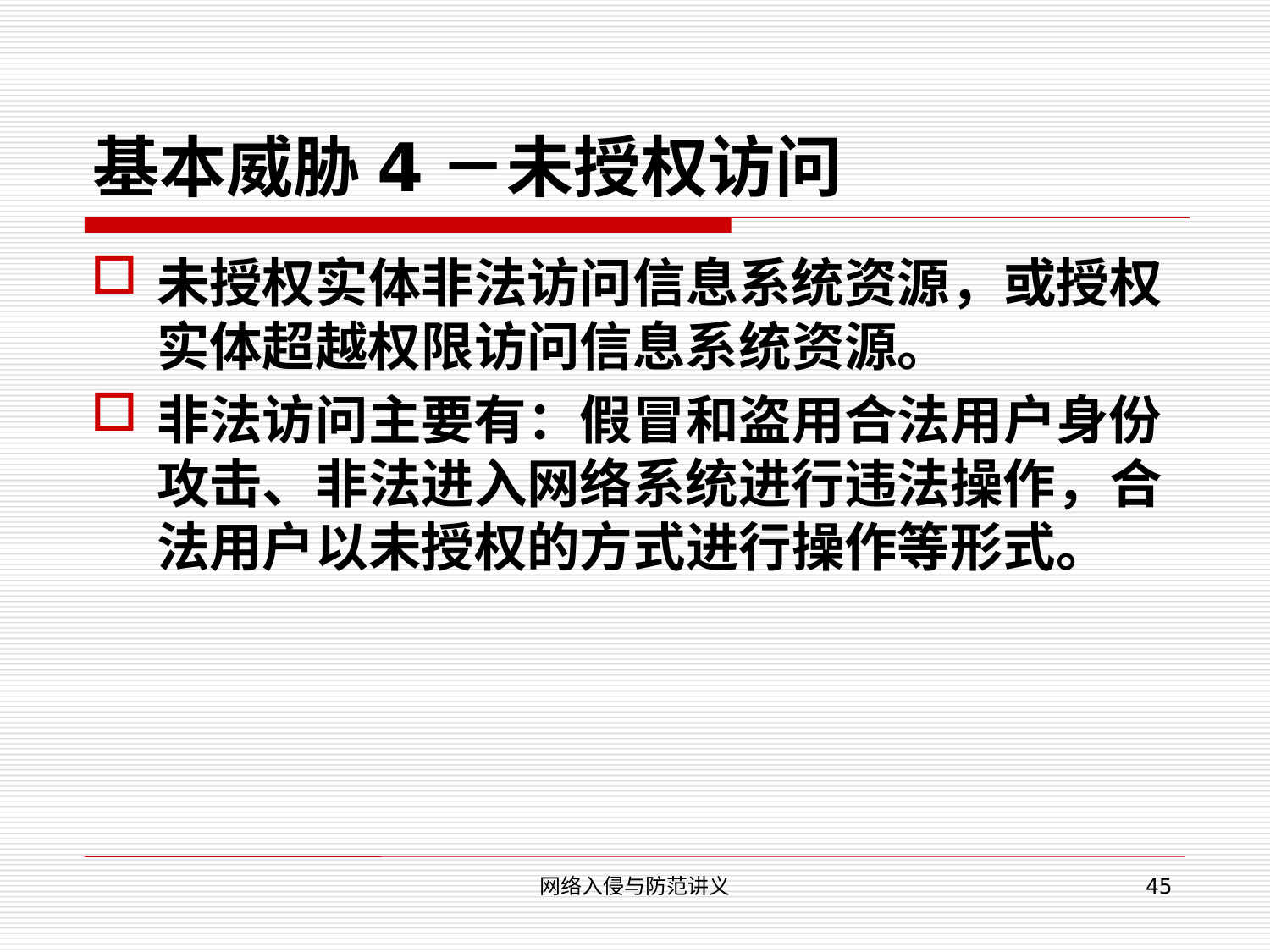

基本威胁4－未授权访问
未授权实体非法访问信息系统资源，或授权实体超越权限访问信息系统资源。
非法访问主要有：假冒和盗用合法用户身份攻击、非法进入网络系统进行违法操作，合法用户以未授权的方式进行操作等形式。

网络入侵与防范讲义
45